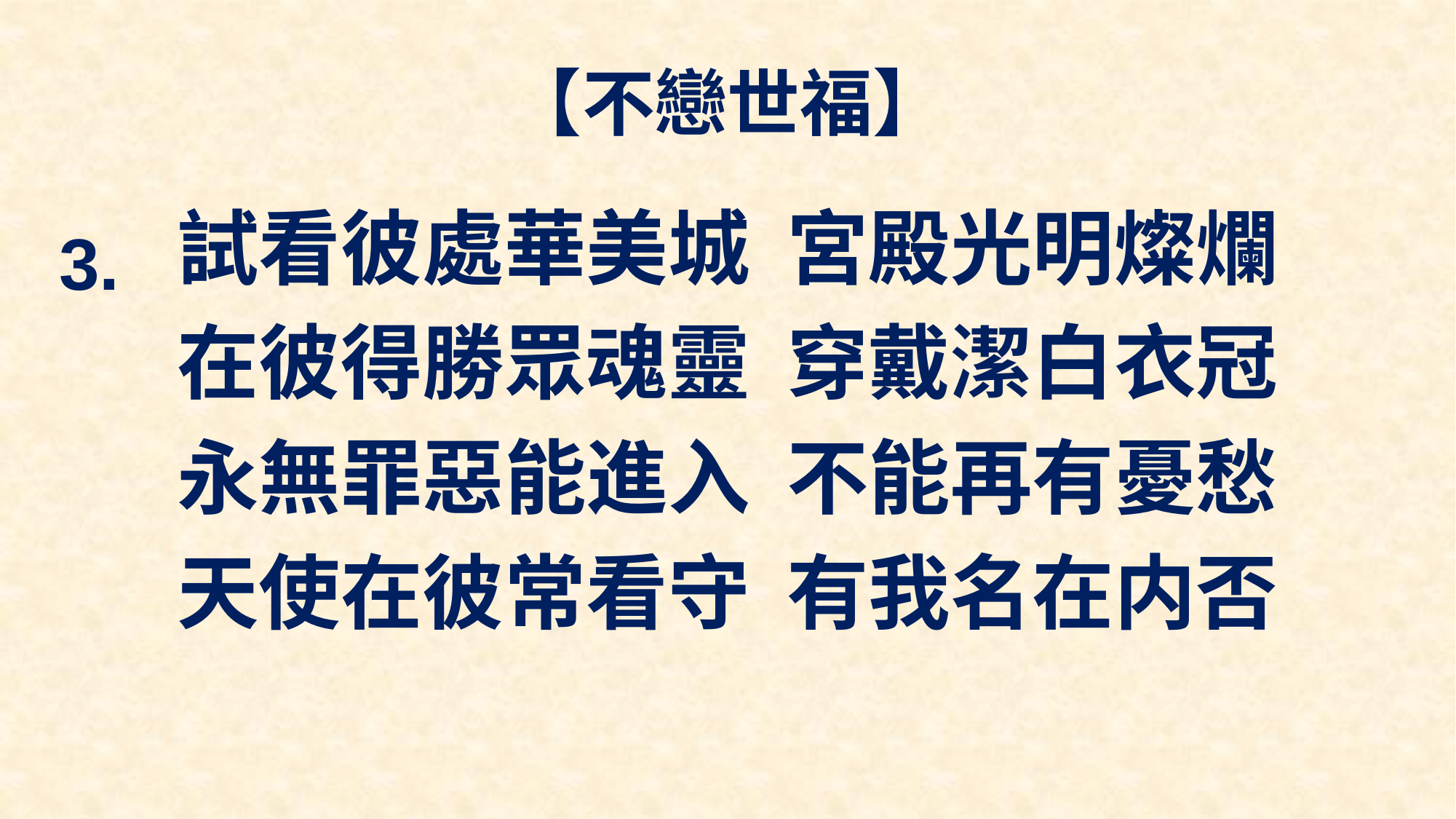

# 【不戀世福】
試看彼處華美城  宮殿光明燦爛
在彼得勝眾魂靈  穿戴潔白衣冠
永無罪惡能進入  不能再有憂愁
天使在彼常看守  有我名在内否
3.